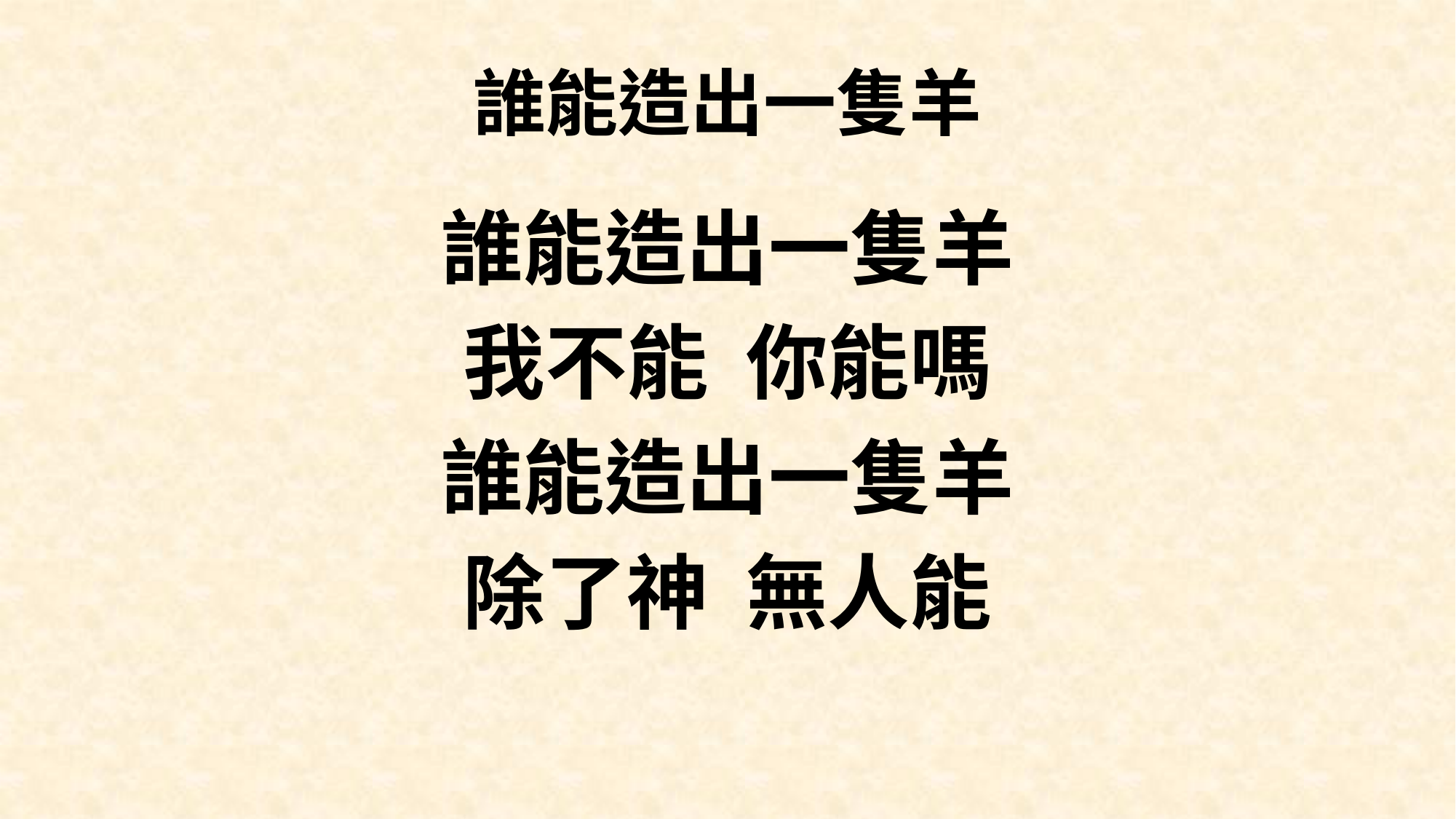

# 誰能造出一隻羊
誰能造出一隻羊
我不能  你能嗎
誰能造出一隻羊
除了神  無人能